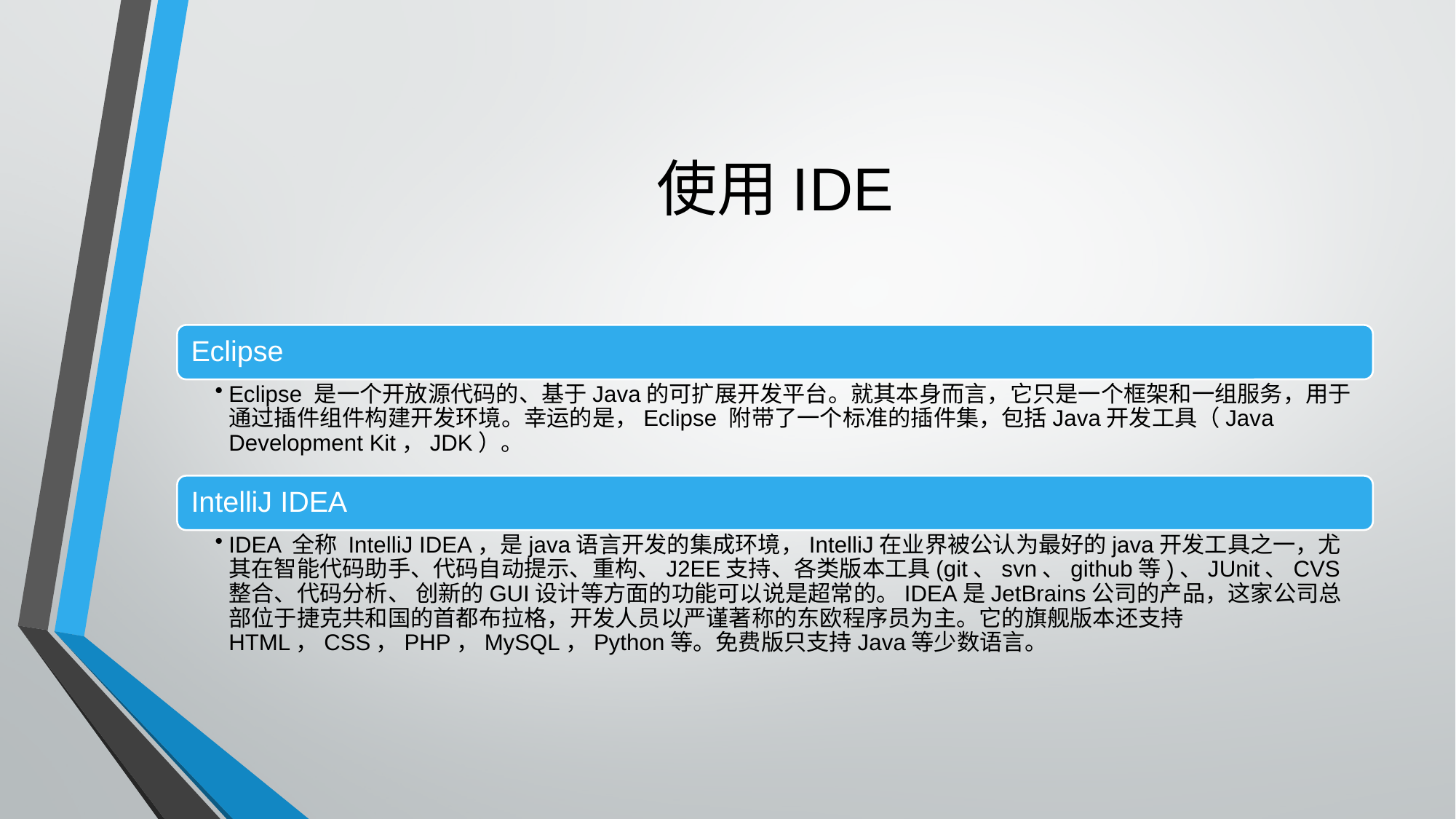

# 使用IDE
Eclipse
Eclipse 是一个开放源代码的、基于Java的可扩展开发平台。就其本身而言，它只是一个框架和一组服务，用于通过插件组件构建开发环境。幸运的是，Eclipse 附带了一个标准的插件集，包括Java开发工具（Java Development Kit，JDK）。
IntelliJ IDEA
IDEA 全称 IntelliJ IDEA，是java语言开发的集成环境，IntelliJ在业界被公认为最好的java开发工具之一，尤其在智能代码助手、代码自动提示、重构、J2EE支持、各类版本工具(git、svn、github等)、JUnit、CVS整合、代码分析、 创新的GUI设计等方面的功能可以说是超常的。IDEA是JetBrains公司的产品，这家公司总部位于捷克共和国的首都布拉格，开发人员以严谨著称的东欧程序员为主。它的旗舰版本还支持HTML，CSS，PHP，MySQL，Python等。免费版只支持Java等少数语言。